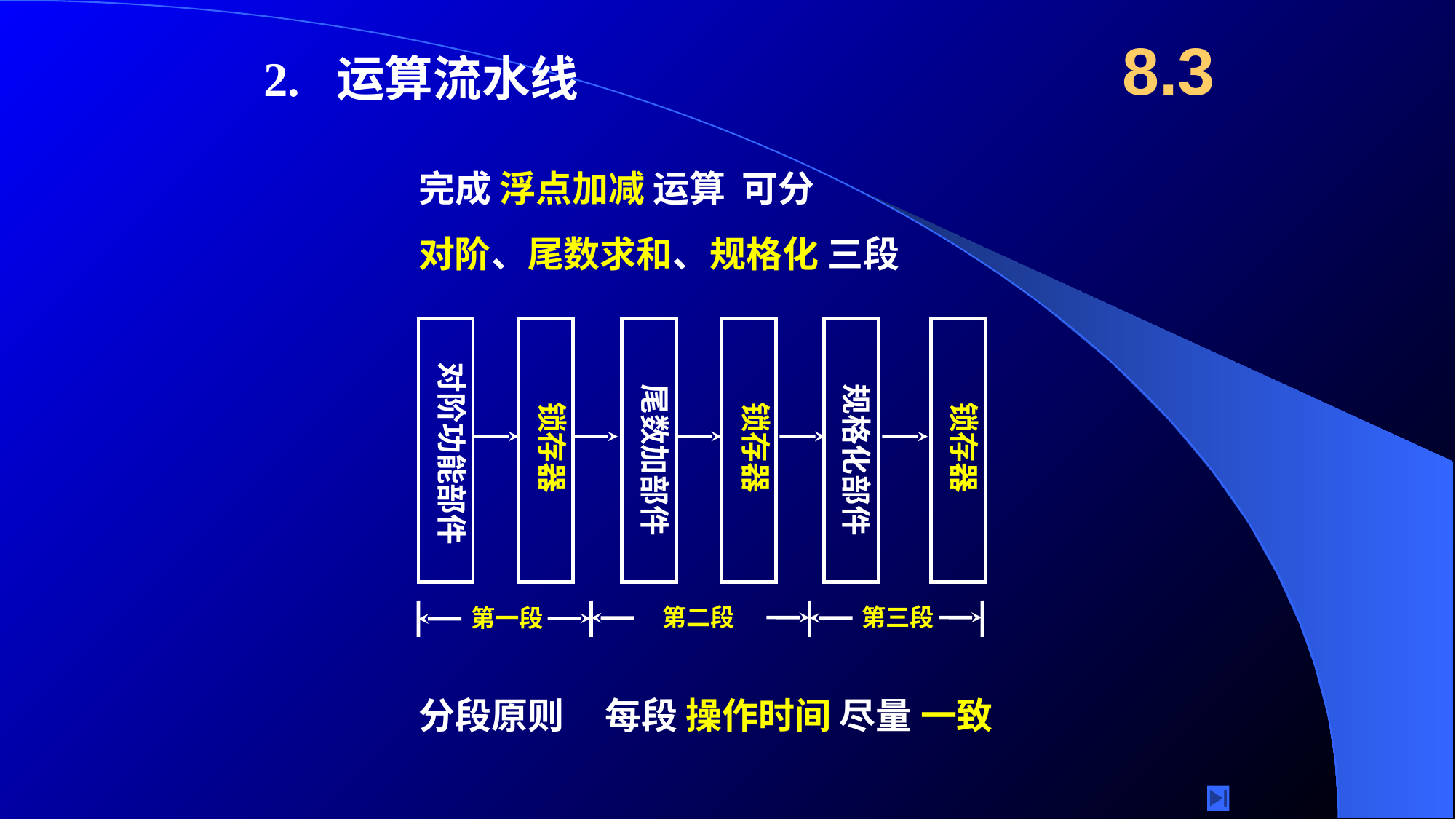

8.3
2.  运算流水线
完成 浮点加减 运算  可分
对阶、尾数求和、规格化 三段

对阶功能部件

锁存器

第一段

尾数加部件

锁存器

第二段

规格化部件

锁存器

第三段

分段原则     每段 操作时间 尽量 一致